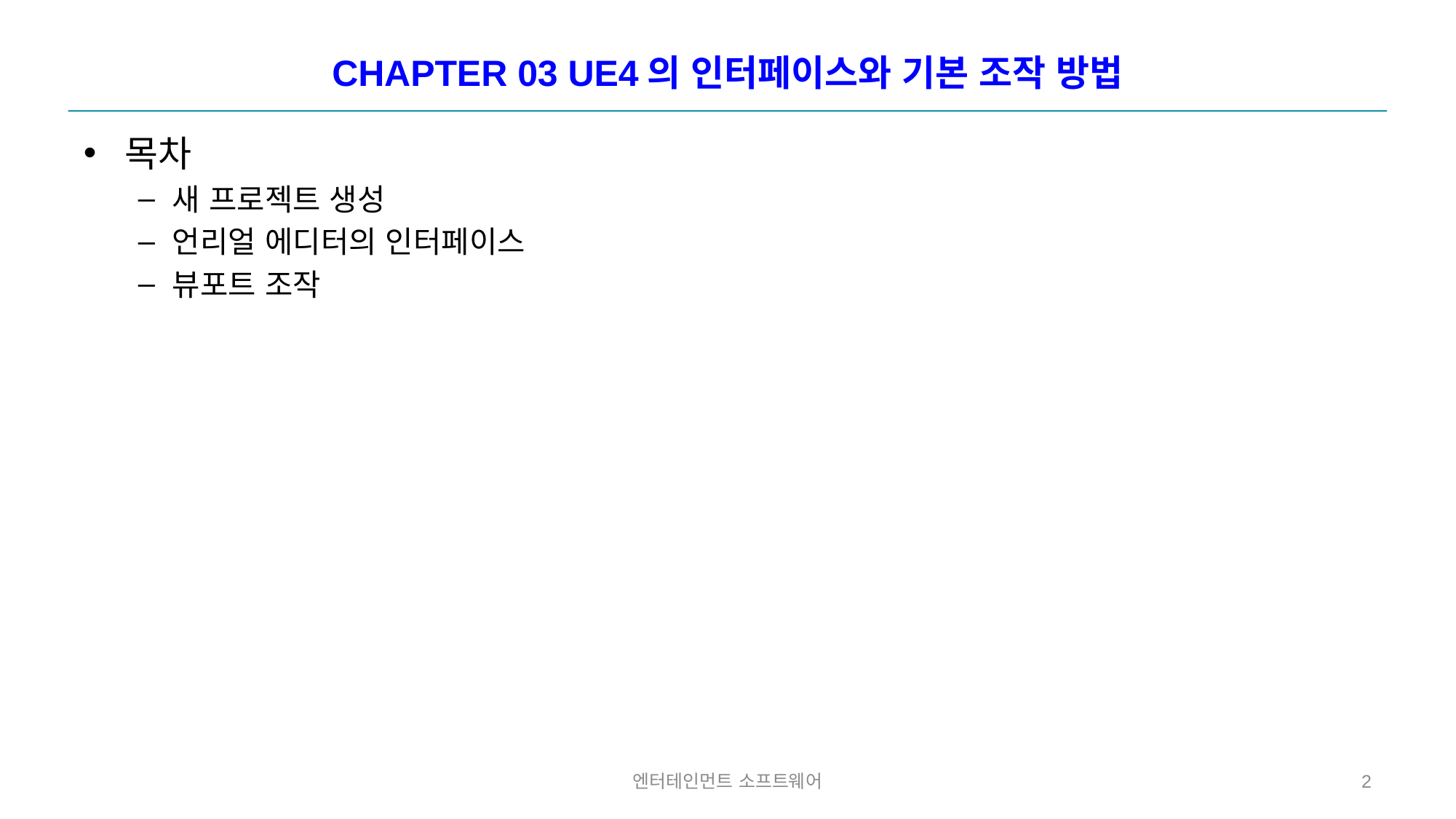

# CHAPTER 03 UE4의 인터페이스와 기본 조작 방법
목차
새 프로젝트 생성
언리얼 에디터의 인터페이스
뷰포트 조작

엔터테인먼트 소프트웨어
2